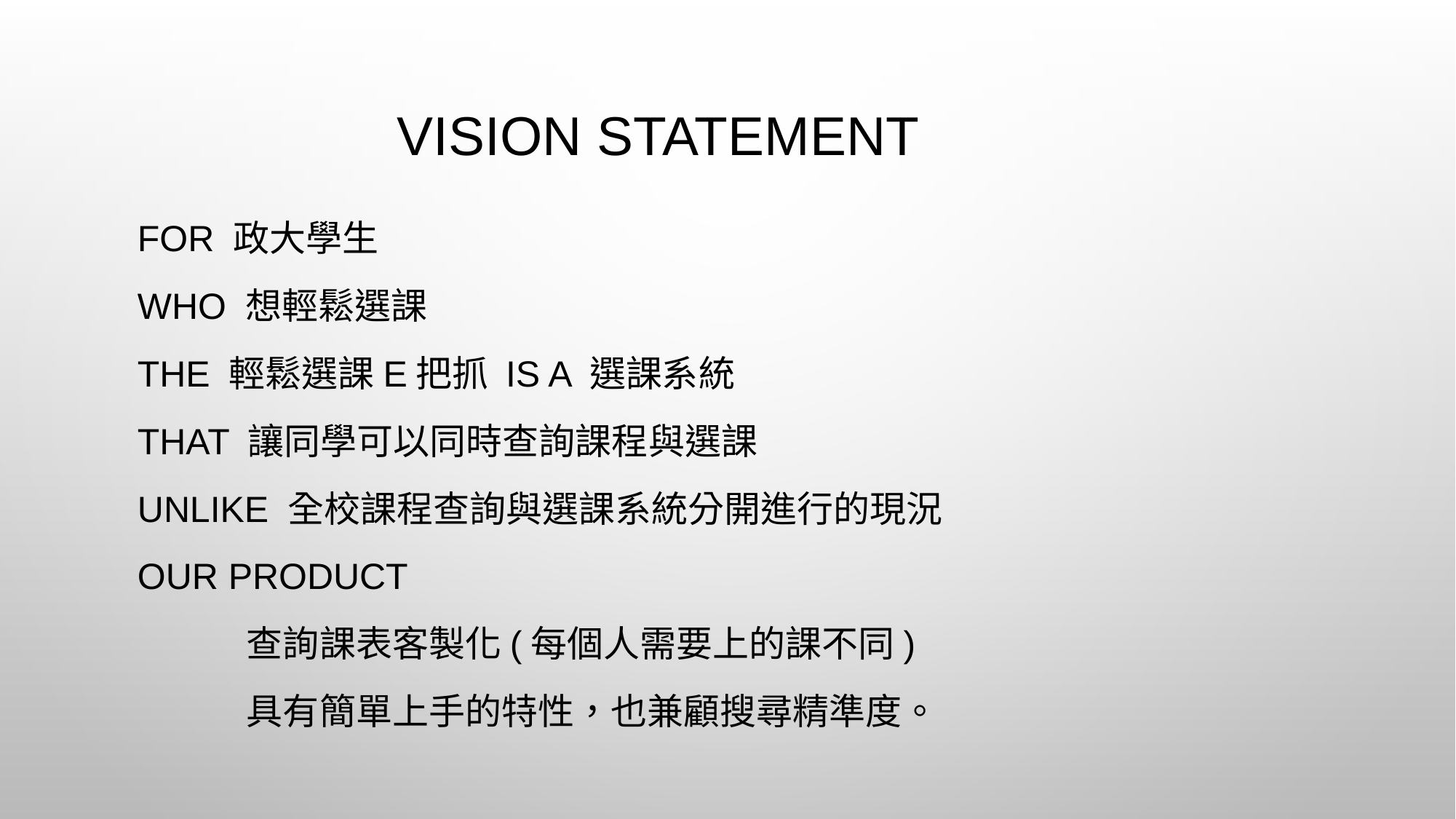

# Vision Statement
FOR 政大學生
WHO 想輕鬆選課
THE 輕鬆選課E把抓 is a 選課系統
THAT 讓同學可以同時查詢課程與選課
UNLIKE 全校課程查詢與選課系統分開進行的現況
OUR PRODUCT
	查詢課表客製化(每個人需要上的課不同)
	具有簡單上手的特性，也兼顧搜尋精準度。